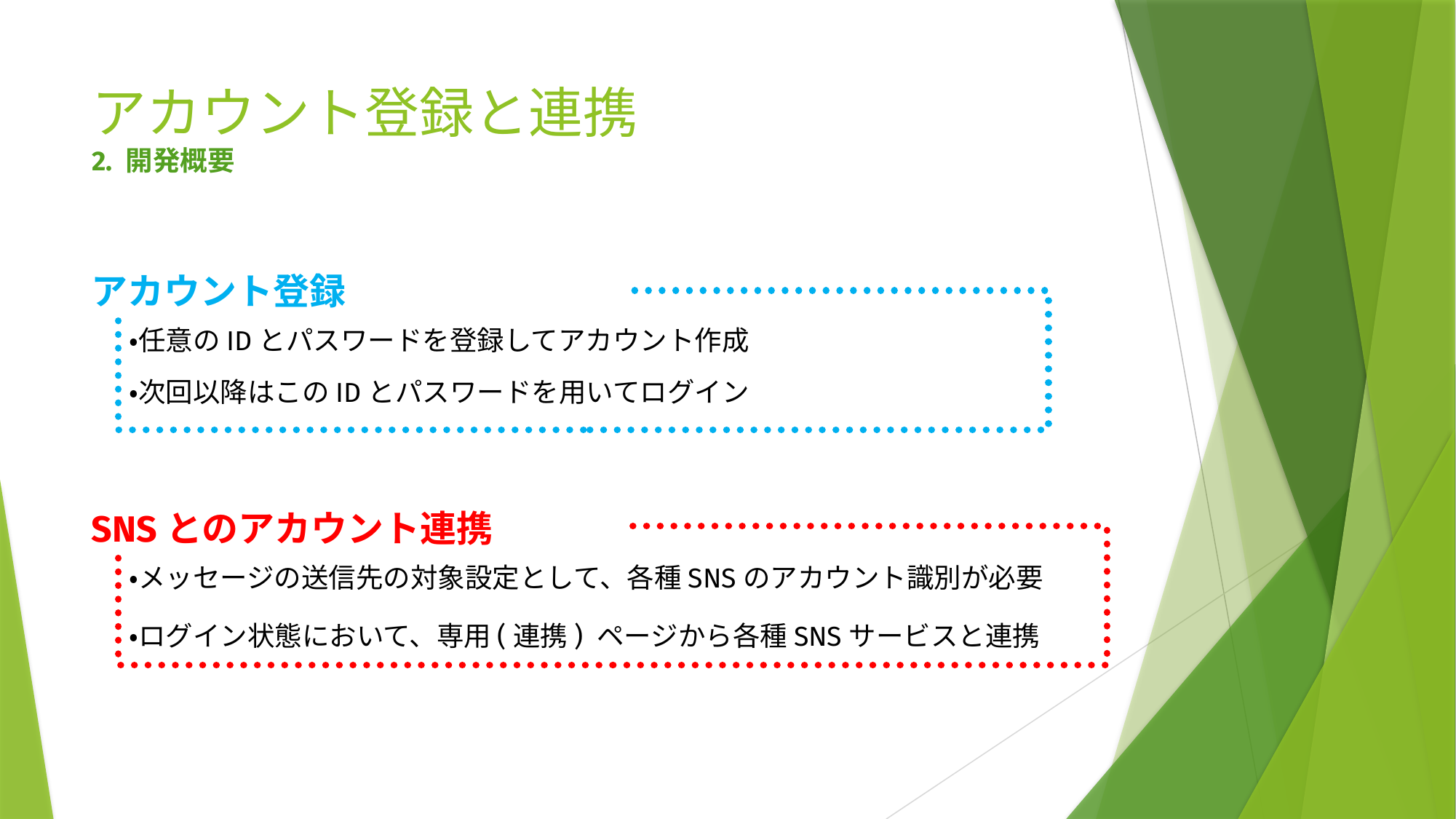

# アカウント登録と連携 2. 開発概要
アカウント登録

・任意のIDとパスワードを登録してアカウント作成
・次回以降はこのIDとパスワードを用いてログイン
SNSとのアカウント連携

・メッセージの送信先の対象設定として、各種SNSのアカウント識別が必要
・ログイン状態において、専用(連携) ページから各種SNSサービスと連携